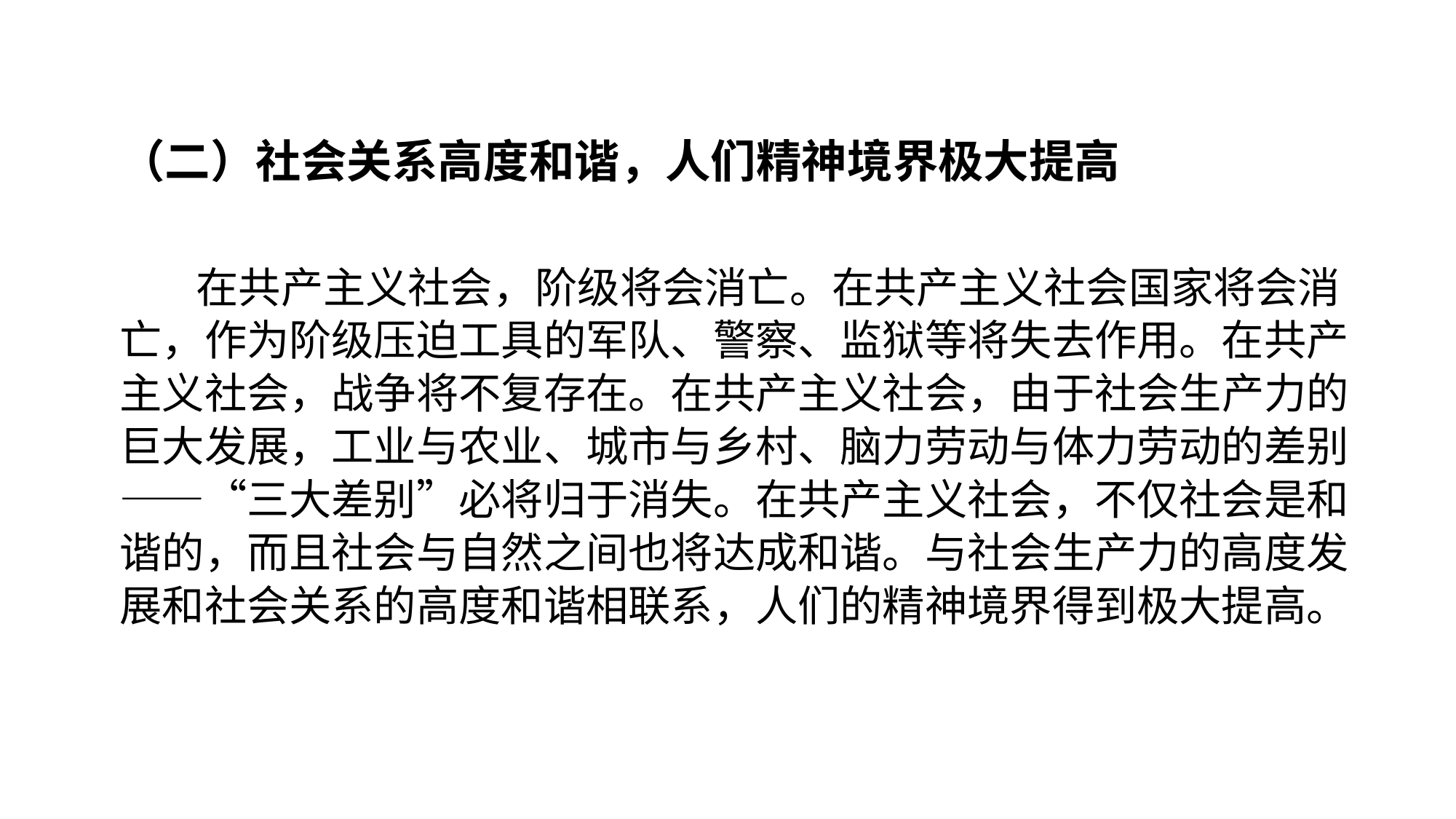

（二）社会关系高度和谐，人们精神境界极大提高

       在共产主义社会，阶级将会消亡。在共产主义社会国家将会消亡，作为阶级压迫工具的军队、警察、监狱等将失去作用。在共产主义社会，战争将不复存在。在共产主义社会，由于社会生产力的巨大发展，工业与农业、城市与乡村、脑力劳动与体力劳动的差别——“三大差别”必将归于消失。在共产主义社会，不仅社会是和谐的，而且社会与自然之间也将达成和谐。与社会生产力的高度发展和社会关系的高度和谐相联系，人们的精神境界得到极大提高。